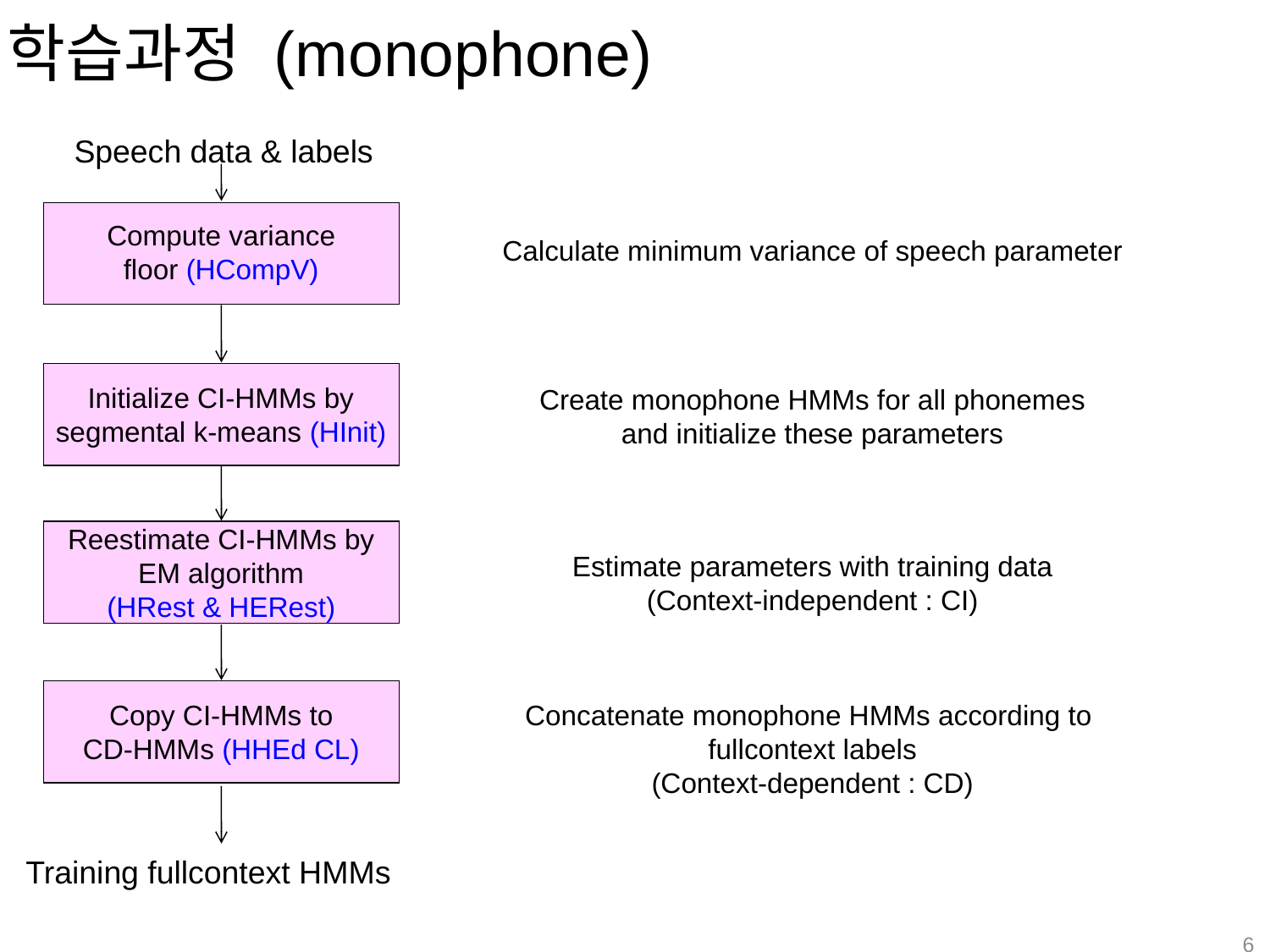

# 학습과정 (monophone)
Speech data & labels

Compute variance
floor (HCompV)
Calculate minimum variance of speech parameter

Initialize CI-HMMs by
segmental k-means (HInit)
Create monophone HMMs for all phonemes
and initialize these parameters

Reestimate CI-HMMs by
EM algorithm
(HRest & HERest)

Estimate parameters with training data
(Context-independent : CI)

Copy CI-HMMs to
CD-HMMs (HHEd CL)
Concatenate monophone HMMs according to
fullcontext labels
(Context-dependent : CD)

Training fullcontext HMMs
6